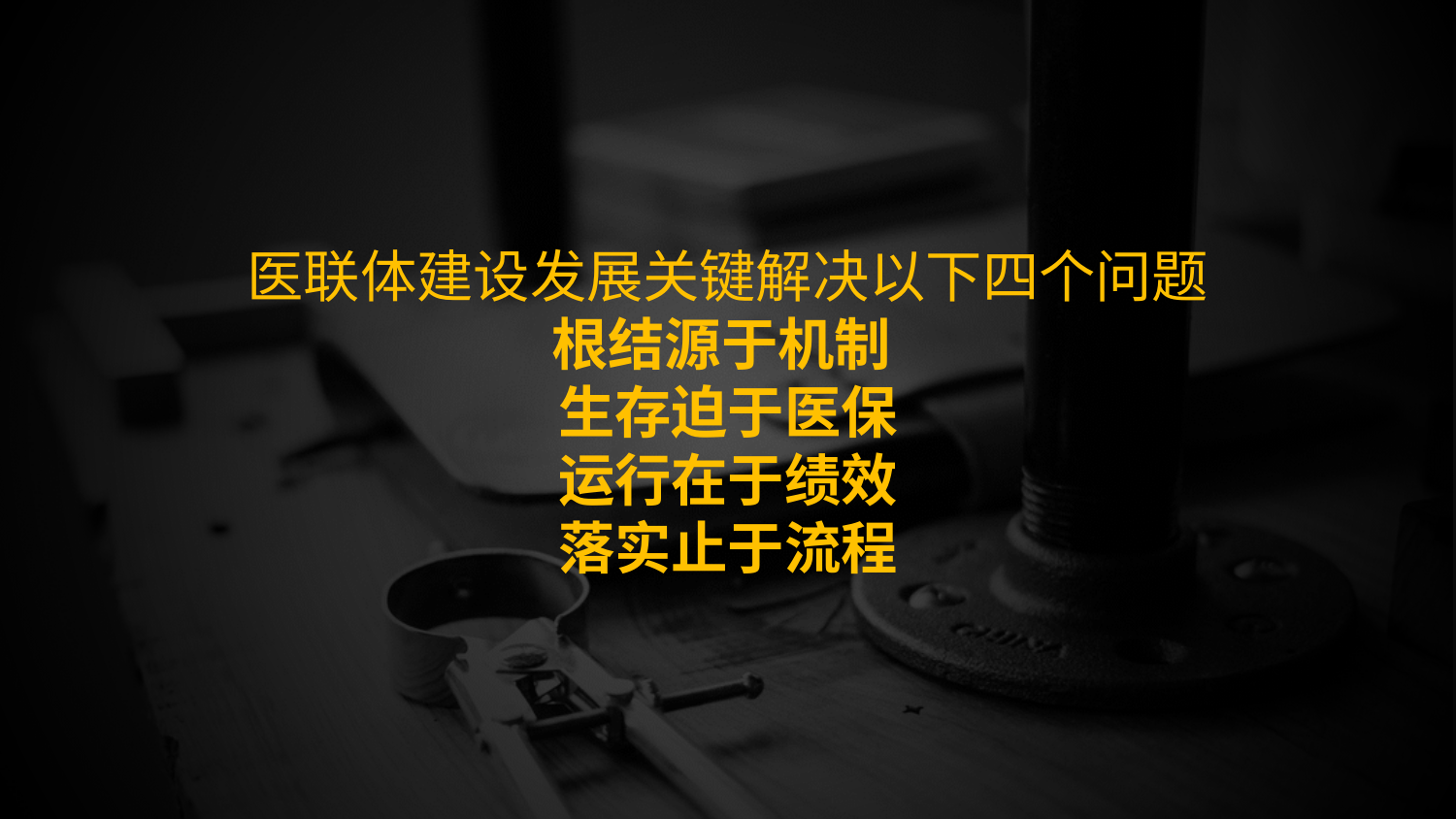

医联体建设发展关键解决以下四个问题
根结源于机制
生存迫于医保
运行在于绩效
落实止于流程